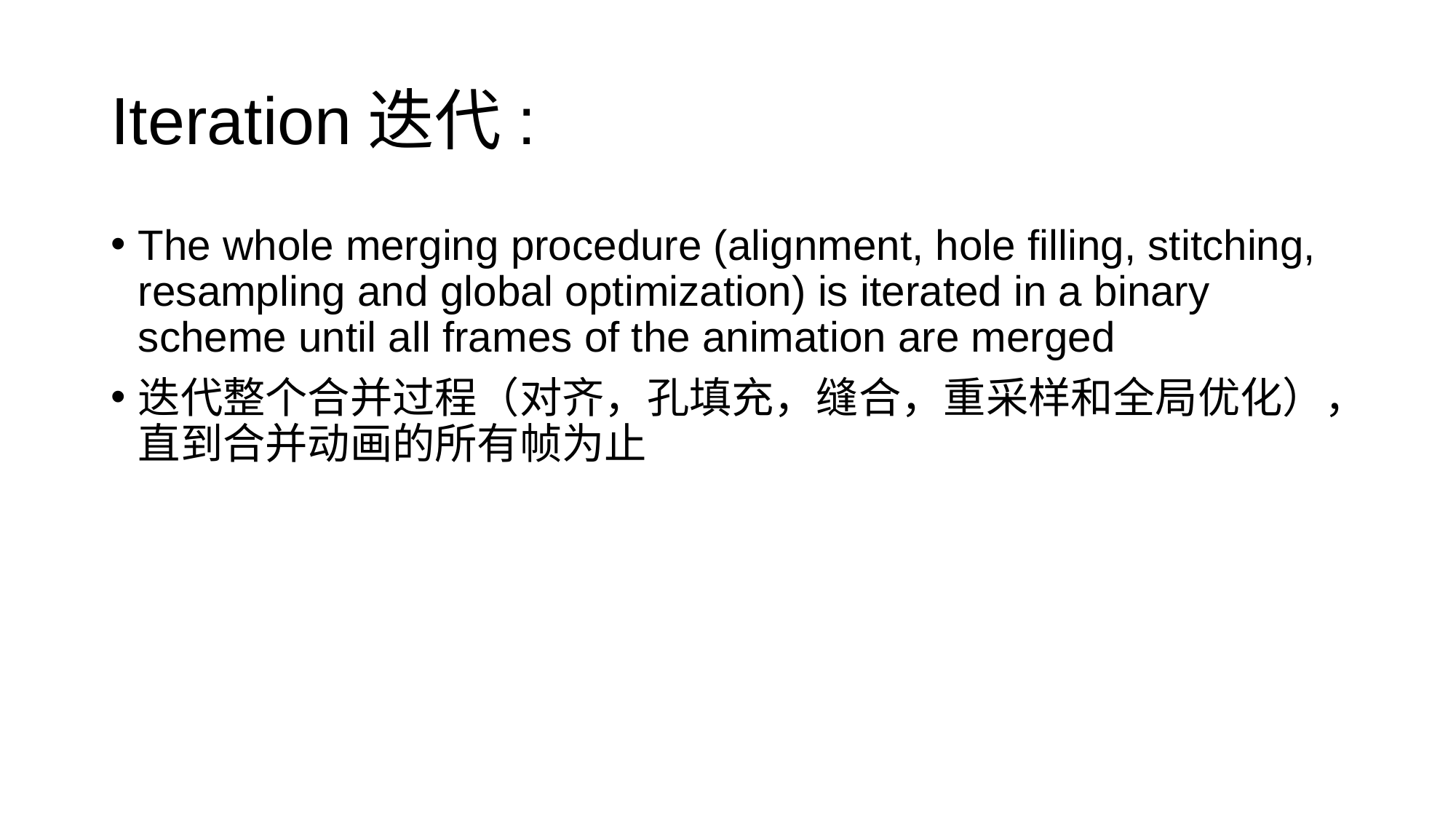

# Iteration迭代:
The whole merging procedure (alignment, hole filling, stitching, resampling and global optimization) is iterated in a binary scheme until all frames of the animation are merged
迭代整个合并过程（对齐，孔填充，缝合，重采样和全局优化），直到合并动画的所有帧为止